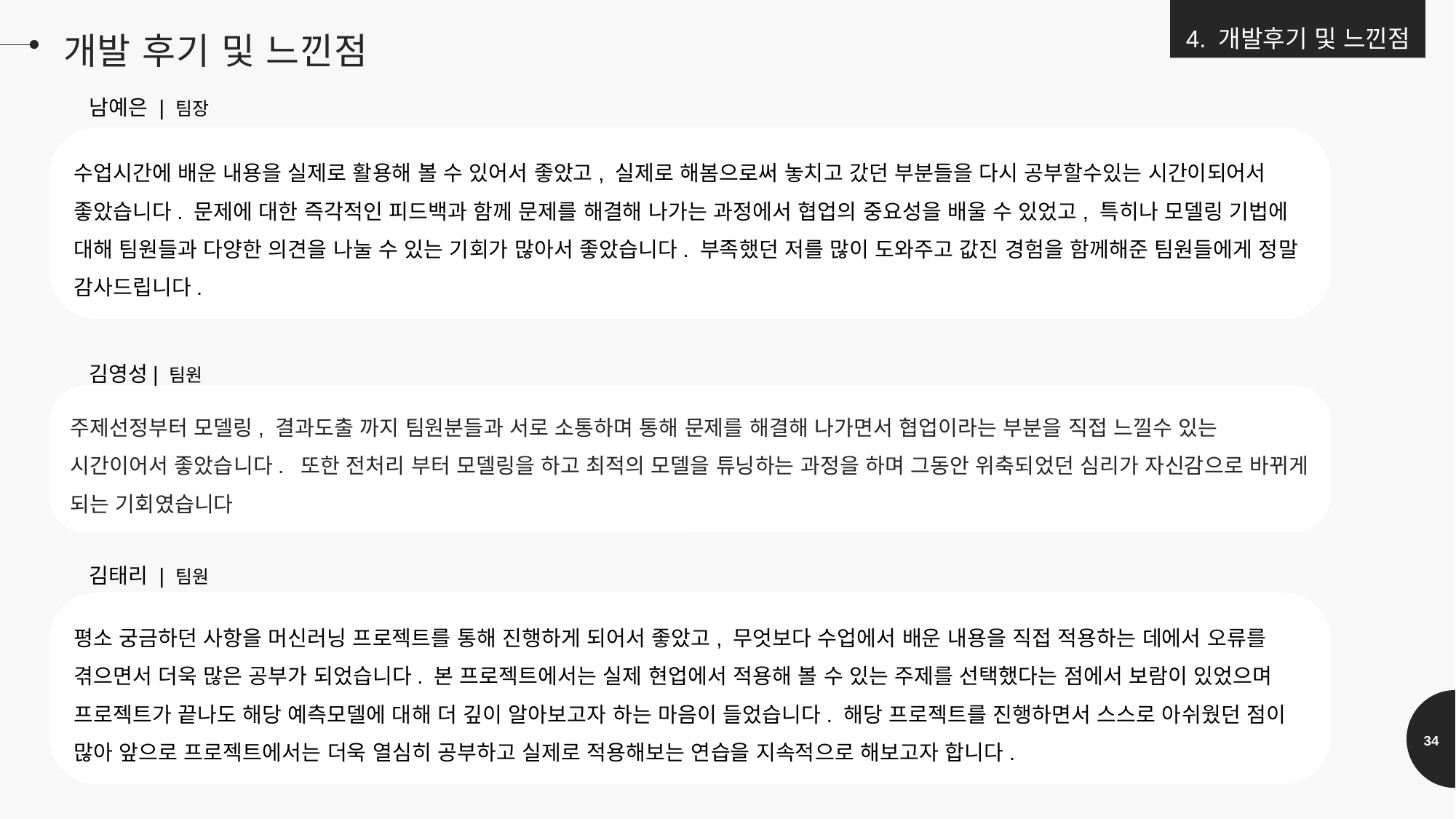

4. 개발후기 및 느낀점
개발 후기 및 느낀점
남예은 | 팀장
수업시간에 배운 내용을 실제로 활용해 볼 수 있어서 좋았고, 실제로 해봄으로써 놓치고 갔던 부분들을 다시 공부할수있는 시간이되어서 좋았습니다. 문제에 대한 즉각적인 피드백과 함께 문제를 해결해 나가는 과정에서 협업의 중요성을 배울 수 있었고, 특히나 모델링 기법에 대해 팀원들과 다양한 의견을 나눌 수 있는 기회가 많아서 좋았습니다. 부족했던 저를 많이 도와주고 값진 경험을 함께해준 팀원들에게 정말 감사드립니다.
김영성| 팀원
주제선정부터 모델링, 결과도출 까지 팀원분들과 서로 소통하며 통해 문제를 해결해 나가면서 협업이라는 부분을 직접 느낄수 있는 시간이어서 좋았습니다.  또한 전처리 부터 모델링을 하고 최적의 모델을 튜닝하는 과정을 하며 그동안 위축되었던 심리가 자신감으로 바뀌게 되는 기회였습니다
김태리 | 팀원
평소 궁금하던 사항을 머신러닝 프로젝트를 통해 진행하게 되어서 좋았고, 무엇보다 수업에서 배운 내용을 직접 적용하는 데에서 오류를 겪으면서 더욱 많은 공부가 되었습니다. 본 프로젝트에서는 실제 현업에서 적용해 볼 수 있는 주제를 선택했다는 점에서 보람이 있었으며 프로젝트가 끝나도 해당 예측모델에 대해 더 깊이 알아보고자 하는 마음이 들었습니다. 해당 프로젝트를 진행하면서 스스로 아쉬웠던 점이 많아 앞으로 프로젝트에서는 더욱 열심히 공부하고 실제로 적용해보는 연습을 지속적으로 해보고자 합니다.
34